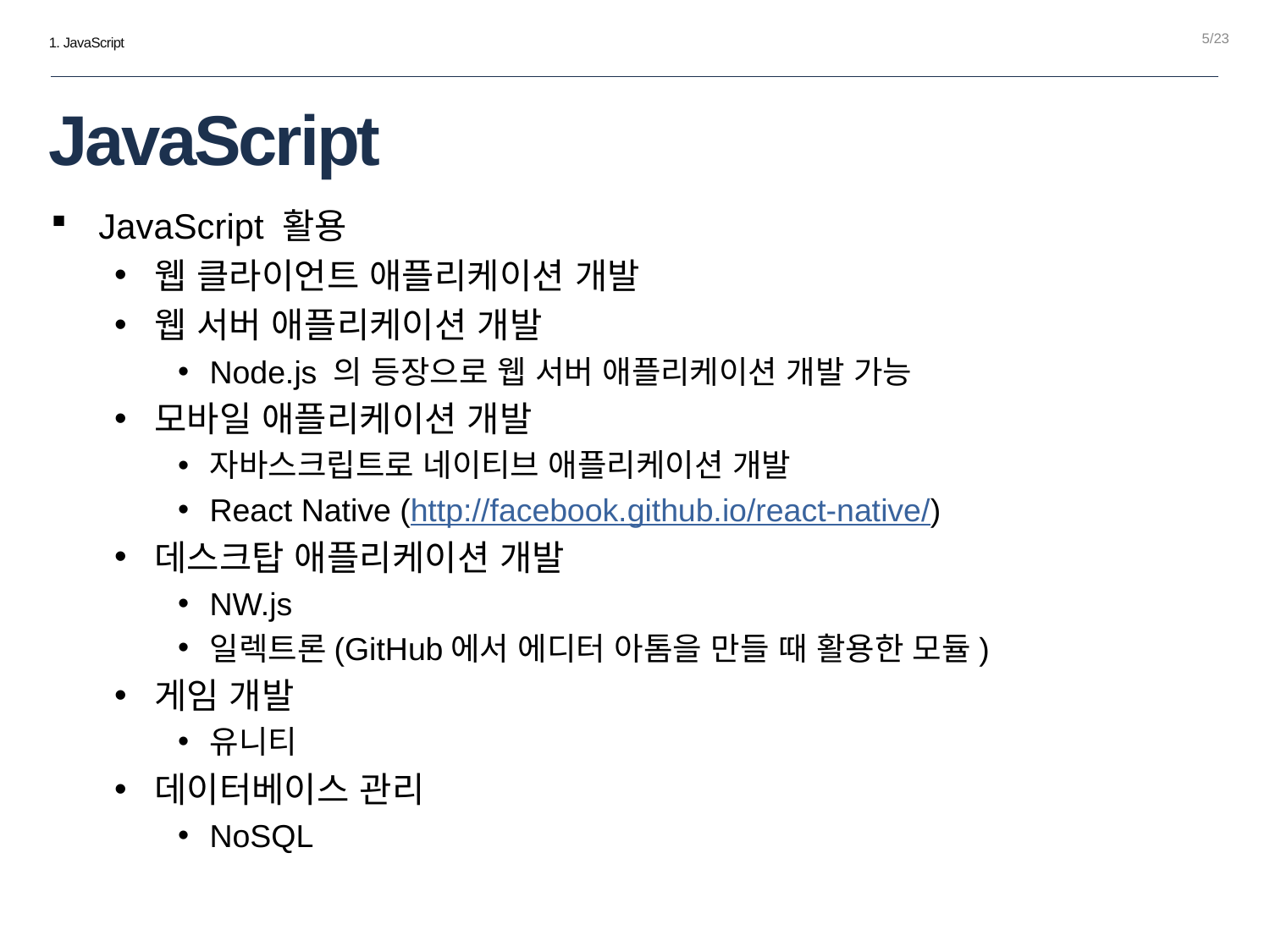

5
1. JavaScript
# JavaScript
JavaScript 활용
웹 클라이언트 애플리케이션 개발
웹 서버 애플리케이션 개발
Node.js 의 등장으로 웹 서버 애플리케이션 개발 가능
모바일 애플리케이션 개발
자바스크립트로 네이티브 애플리케이션 개발
React Native (http://facebook.github.io/react-native/)
데스크탑 애플리케이션 개발
NW.js
일렉트론(GitHub에서 에디터 아톰을 만들 때 활용한 모듈)
게임 개발
유니티
데이터베이스 관리
NoSQL